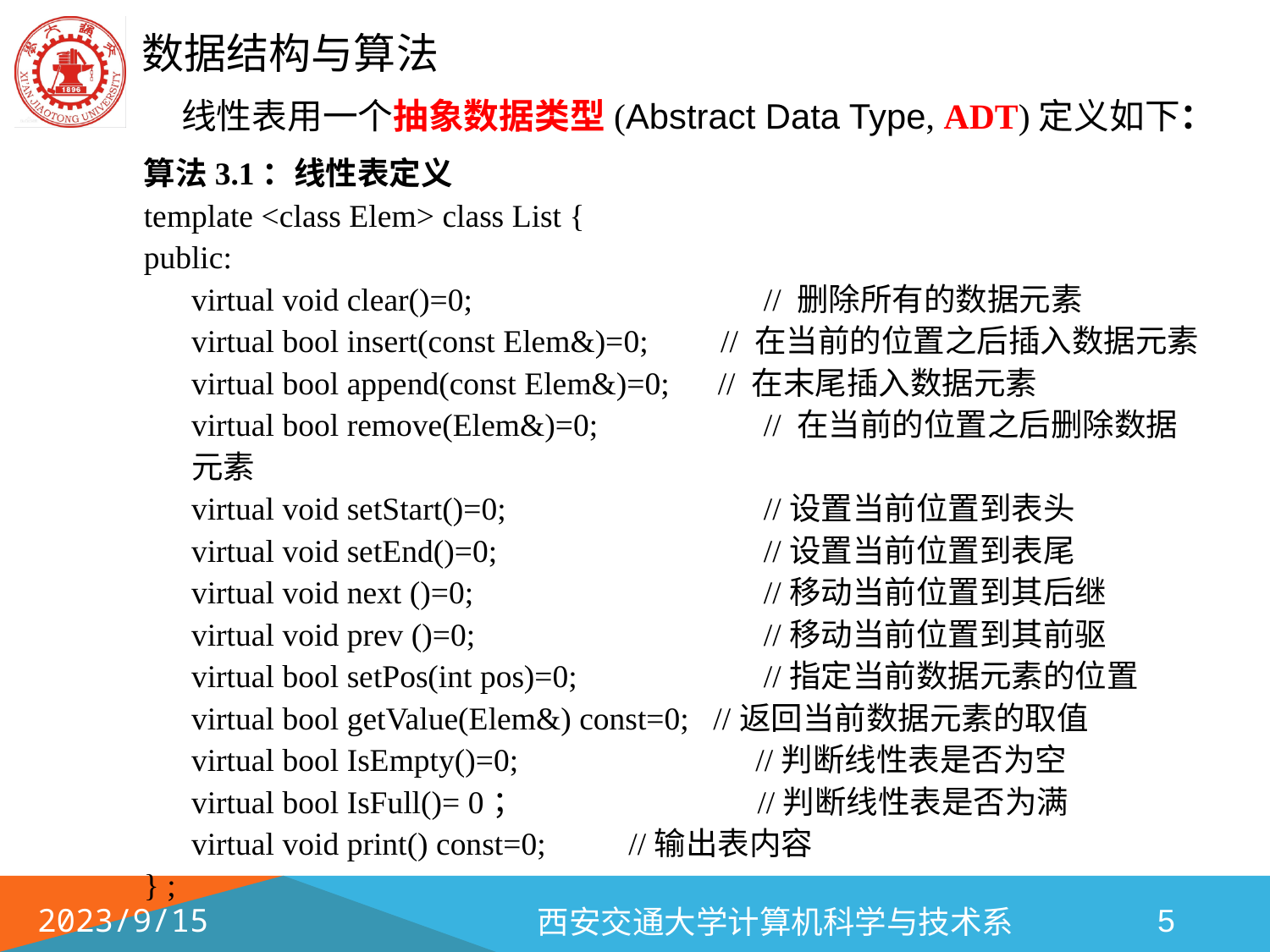

线性表用一个抽象数据类型(Abstract Data Type, ADT)定义如下：
算法3.1：线性表定义
template <class Elem> class List {
public:
	virtual void clear()=0; 		        // 删除所有的数据元素
	virtual bool insert(const Elem&)=0;         // 在当前的位置之后插入数据元素
	virtual bool append(const Elem&)=0;      // 在末尾插入数据元素
	virtual bool remove(Elem&)=0; 	        // 在当前的位置之后删除数据元素
	virtual void setStart()=0;		        //设置当前位置到表头
	virtual void setEnd()=0;		        //设置当前位置到表尾
	virtual void next ()=0;  		        //移动当前位置到其后继
	virtual void prev ()=0;		        //移动当前位置到其前驱
	virtual bool setPos(int pos)=0;	        //指定当前数据元素的位置
	virtual bool getValue(Elem&) const=0;   //返回当前数据元素的取值
	virtual bool IsEmpty()=0;		       //判断线性表是否为空
	virtual bool IsFull()= 0；		       //判断线性表是否为满
	virtual void print() const=0; 	       //输出表内容
} ;